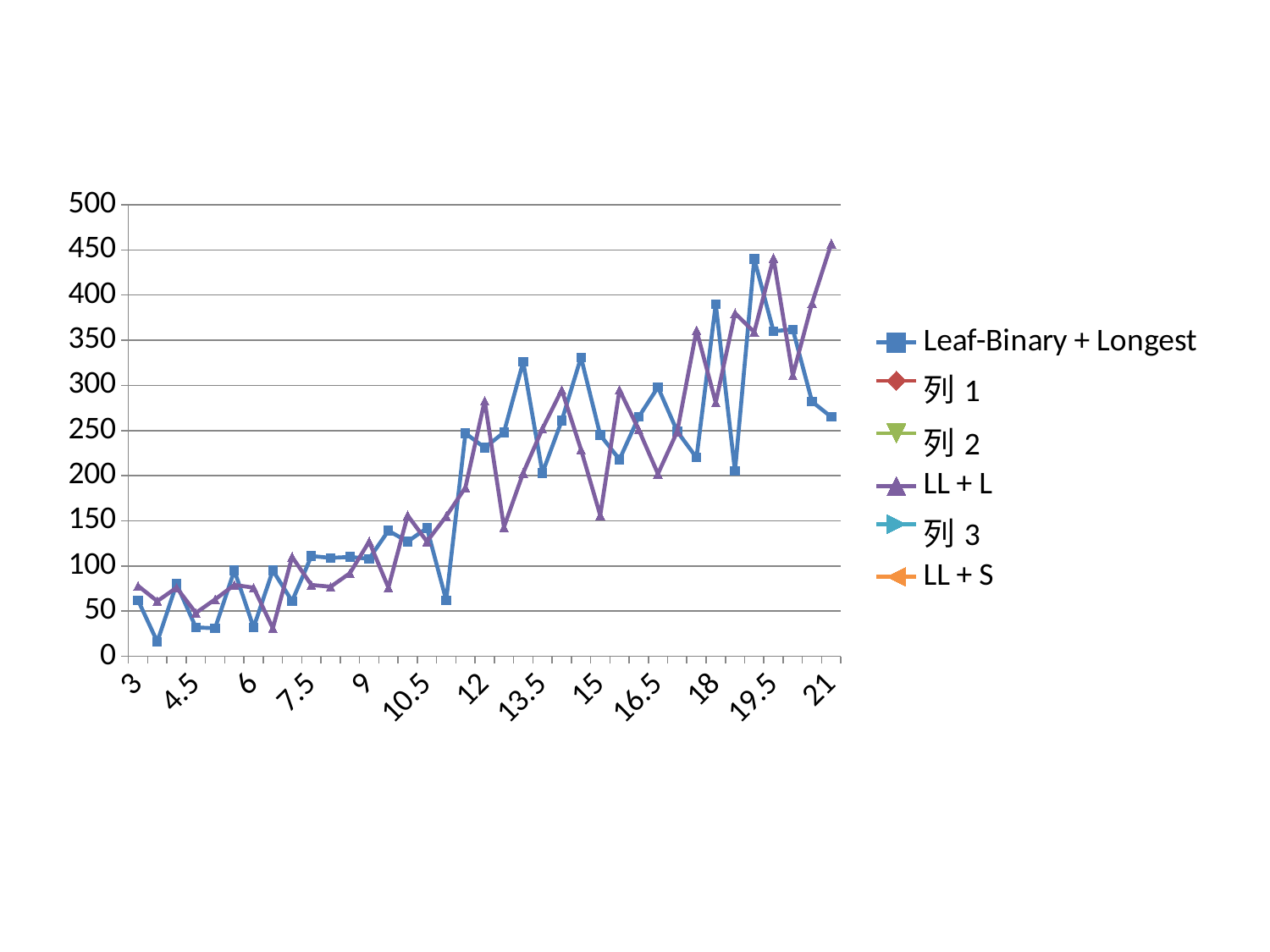

### Chart

| Category | Leaf-Binary + Longest | 列1 | 列2 | LL + L | 列3 | LL + S |
|---|---|---|---|---|---|---|
| 3 | 62.0 | None | None | 78.0 | None | None |
| 3.5 | 16.0 | None | None | 61.0 | None | None |
| 4 | 80.0 | None | None | 76.0 | None | None |
| 4.5 | 32.0 | None | None | 48.0 | None | None |
| 5 | 31.0 | None | None | 63.0 | None | None |
| 5.5 | 95.0 | None | None | 79.0 | None | None |
| 6 | 32.0 | None | None | 76.0 | None | None |
| 6.5 | 95.0 | None | None | 31.0 | None | None |
| 7 | 61.0 | None | None | 110.0 | None | None |
| 7.5 | 111.0 | None | None | 79.0 | None | None |
| 8 | 109.0 | None | None | 77.0 | None | None |
| 8.5 | 110.0 | None | None | 92.0 | None | None |
| 9 | 108.0 | None | None | 127.0 | None | None |
| 9.5 | 139.0 | None | None | 76.0 | None | None |
| 1 | 127.0 | None | None | 156.0 | None | None |
| 10.5 | 142.0 | None | None | 127.0 | None | None |
| 11 | 62.0 | None | None | 155.0 | None | None |
| 11.5 | 247.0 | None | None | 187.0 | None | None |
| 12 | 231.0 | None | None | 283.0 | None | None |
| 12.5 | 248.0 | None | None | 143.0 | None | None |
| 13 | 326.0 | None | None | 203.0 | None | None |
| 13.5 | 203.0 | None | None | 252.0 | None | None |
| 14 | 261.0 | None | None | 295.0 | None | None |
| 14.5 | 331.0 | None | None | 229.0 | None | None |
| 15 | 245.0 | None | None | 156.0 | None | None |
| 15.5 | 218.0 | None | None | 295.0 | None | None |
| 16 | 265.0 | None | None | 251.0 | None | None |
| 16.5 | 298.0 | None | None | 202.0 | None | None |
| 17 | 249.0 | None | None | 249.0 | None | None |
| 17.5 | 220.0 | None | None | 361.0 | None | None |
| 18 | 390.0 | None | None | 281.0 | None | None |
| 18.5 | 205.0 | None | None | 380.0 | None | None |
| 19 | 440.0 | None | None | 359.0 | None | None |
| 19.5 | 360.0 | None | None | 441.0 | None | None |
| 2 | 362.0 | None | None | 311.0 | None | None |
| 20.5 | 282.0 | None | None | 391.0 | None | None |
| 21 | 265.0 | None | None | 457.0 | None | None |